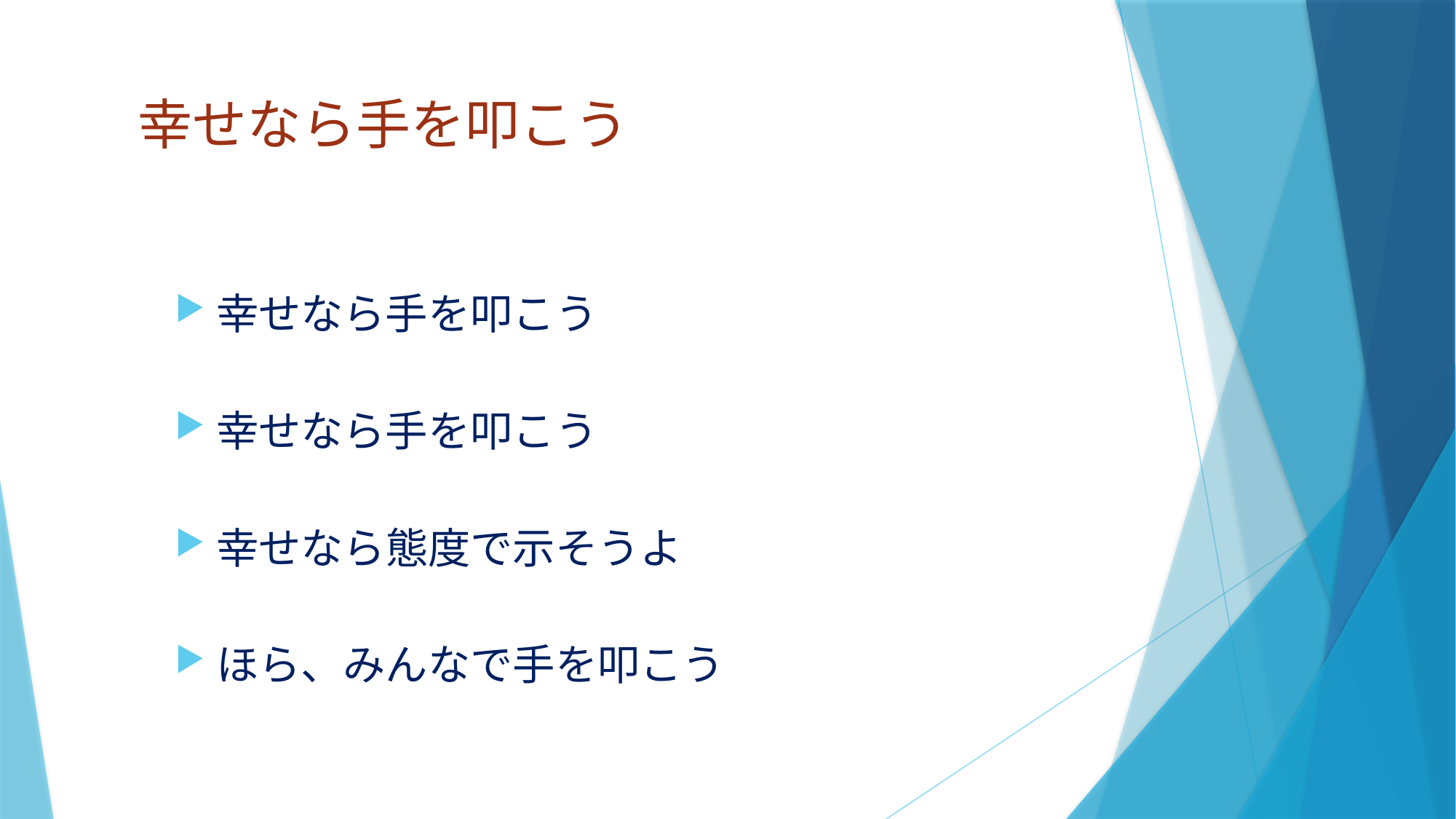

# 幸せなら手を叩こう
幸せなら手を叩こう
幸せなら手を叩こう
幸せなら態度で示そうよ
ほら、みんなで手を叩こう